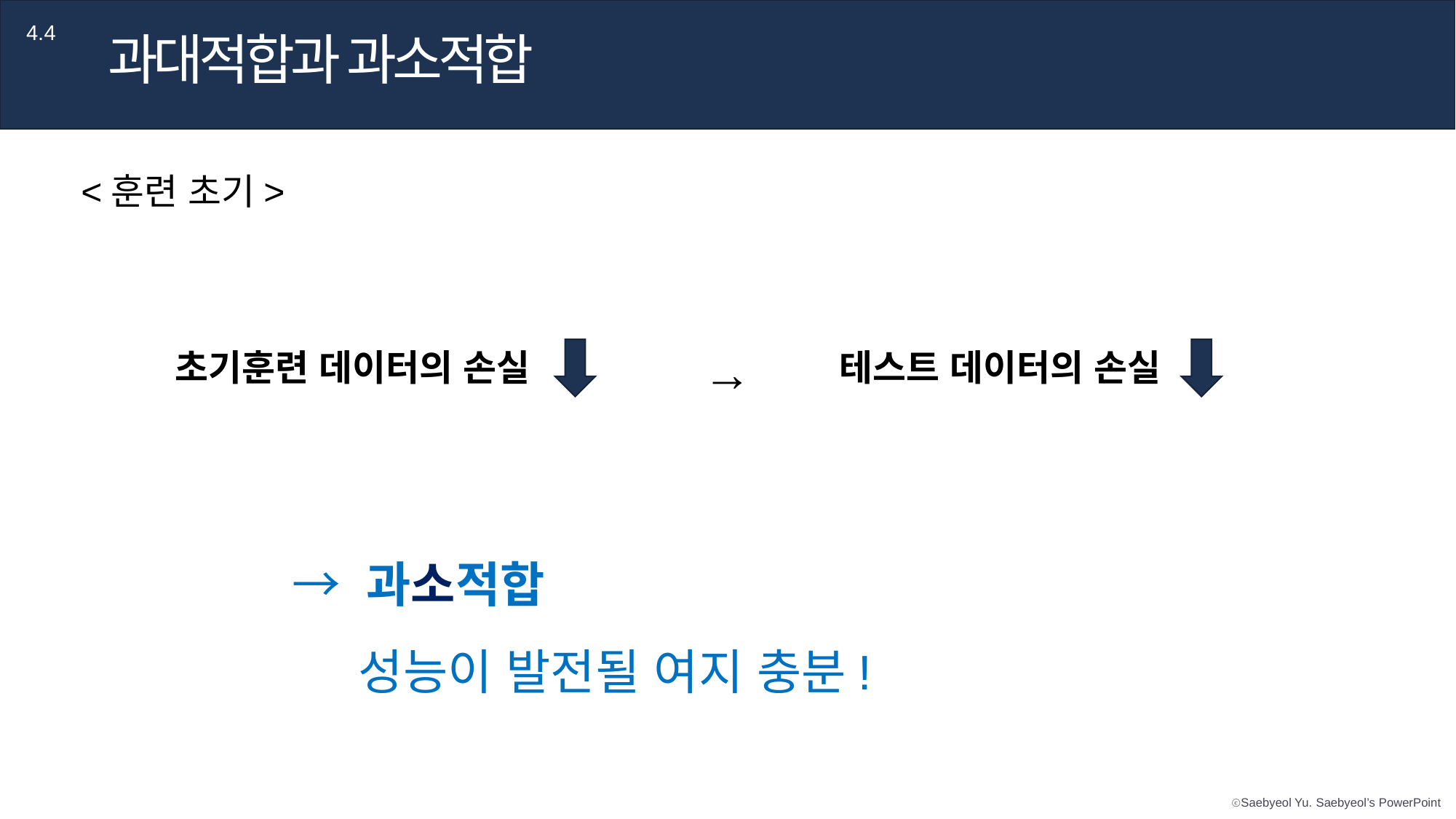

4.4
과대적합과 과소적합
<훈련 초기>
→
초기훈련 데이터의 손실

테스트 데이터의 손실

→ 과소적합
    성능이 발전될 여지 충분!